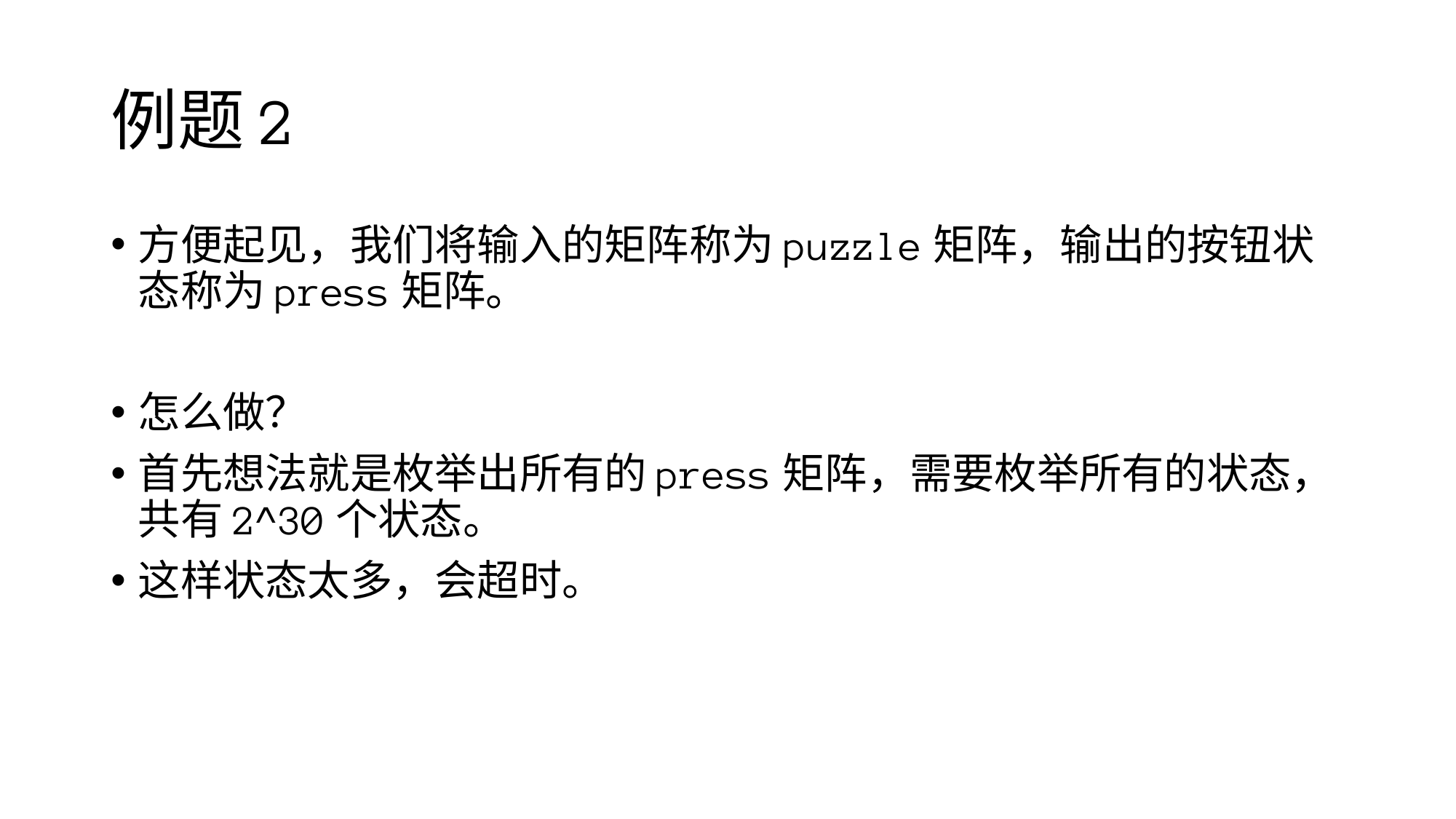

# 例题2
方便起见，我们将输入的矩阵称为puzzle矩阵，输出的按钮状态称为press矩阵。

怎么做？
首先想法就是枚举出所有的press矩阵，需要枚举所有的状态，共有2^30个状态。
这样状态太多，会超时。